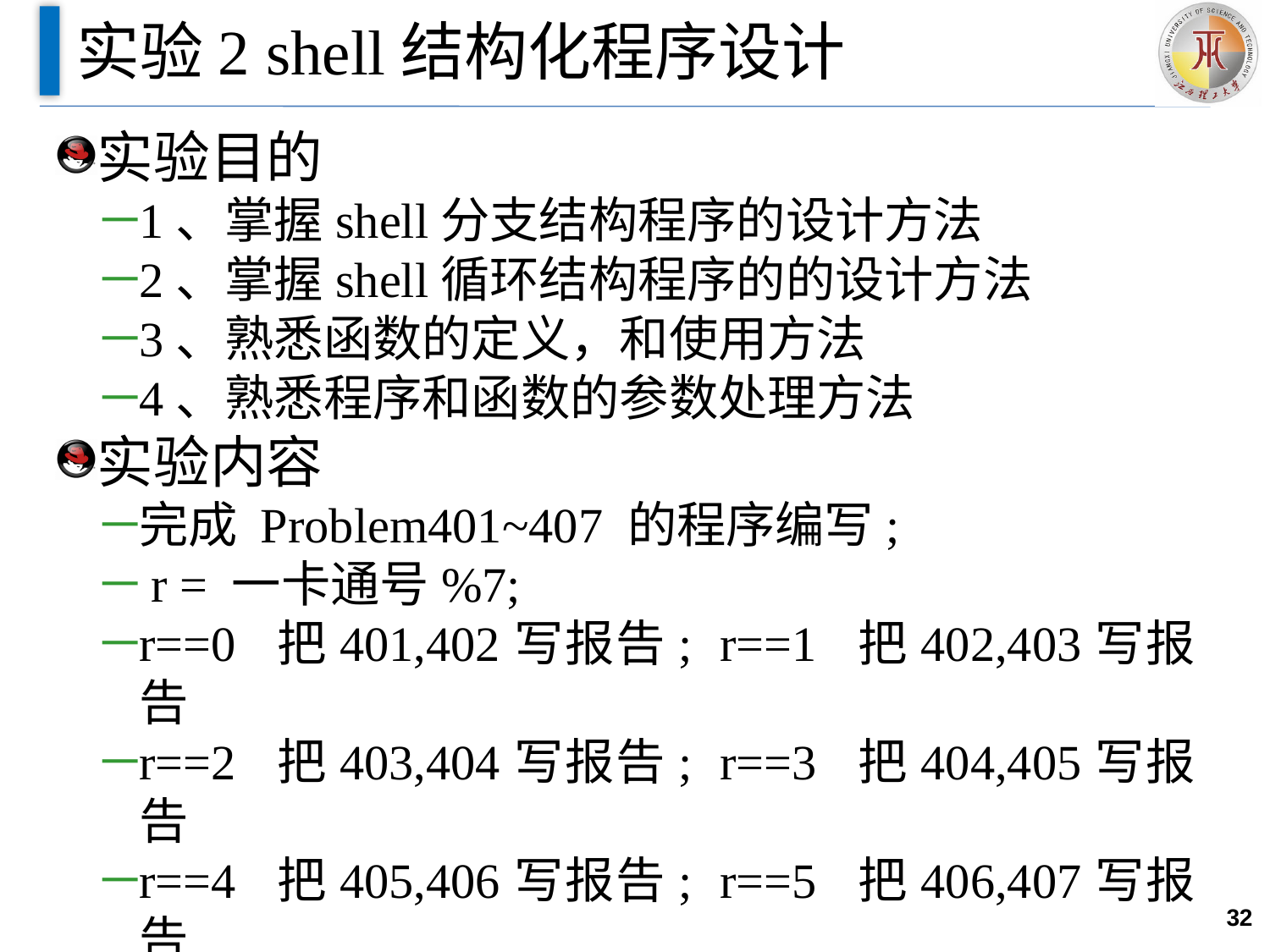

# 实验2 shell结构化程序设计
实验目的
1、掌握shell分支结构程序的设计方法
2、掌握shell循环结构程序的的设计方法
3、熟悉函数的定义，和使用方法
4、熟悉程序和函数的参数处理方法
实验内容
完成 Problem401~407 的程序编写;
 r = 一卡通号%7;
r==0  把401,402写报告;  r==1  把402,403写报告
r==2  把403,404写报告;  r==3  把404,405写报告
r==4  把405,406写报告;  r==5  把406,407写报告
r==6  把407,401写实验报告

32